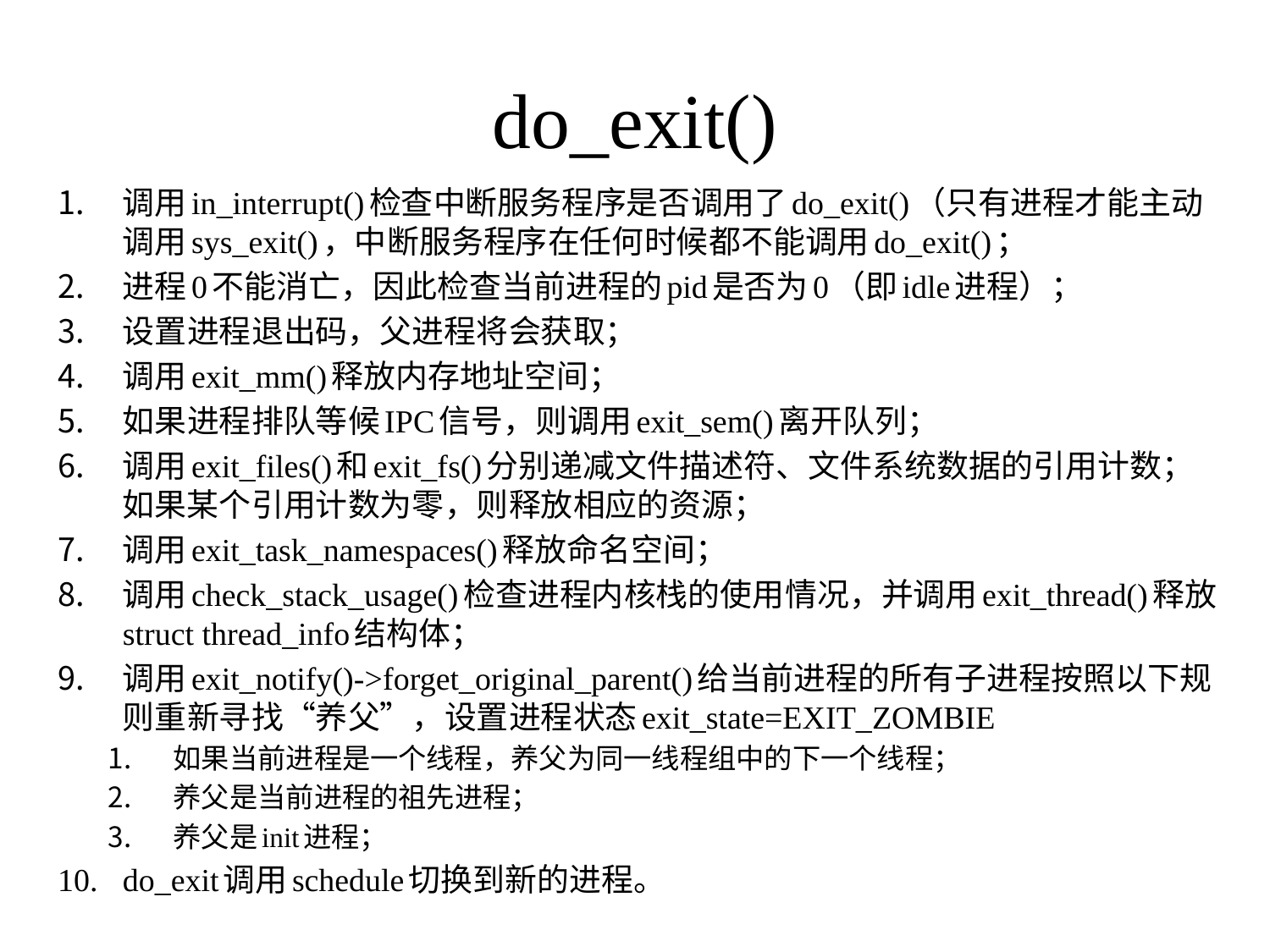

# do_exit()
调用in_interrupt()检查中断服务程序是否调用了do_exit()（只有进程才能主动调用sys_exit()，中断服务程序在任何时候都不能调用do_exit()；
进程0不能消亡，因此检查当前进程的pid是否为0（即idle进程）；
设置进程退出码，父进程将会获取；
调用exit_mm()释放内存地址空间；
如果进程排队等候IPC信号，则调用exit_sem()离开队列；
调用exit_files()和exit_fs()分别递减文件描述符、文件系统数据的引用计数；如果某个引用计数为零，则释放相应的资源；
调用exit_task_namespaces()释放命名空间；
调用check_stack_usage()检查进程内核栈的使用情况，并调用exit_thread()释放struct thread_info结构体；
调用exit_notify()->forget_original_parent()给当前进程的所有子进程按照以下规则重新寻找“养父”，设置进程状态exit_state=EXIT_ZOMBIE
如果当前进程是一个线程，养父为同一线程组中的下一个线程；
养父是当前进程的祖先进程；
养父是init进程；
do_exit调用schedule切换到新的进程。